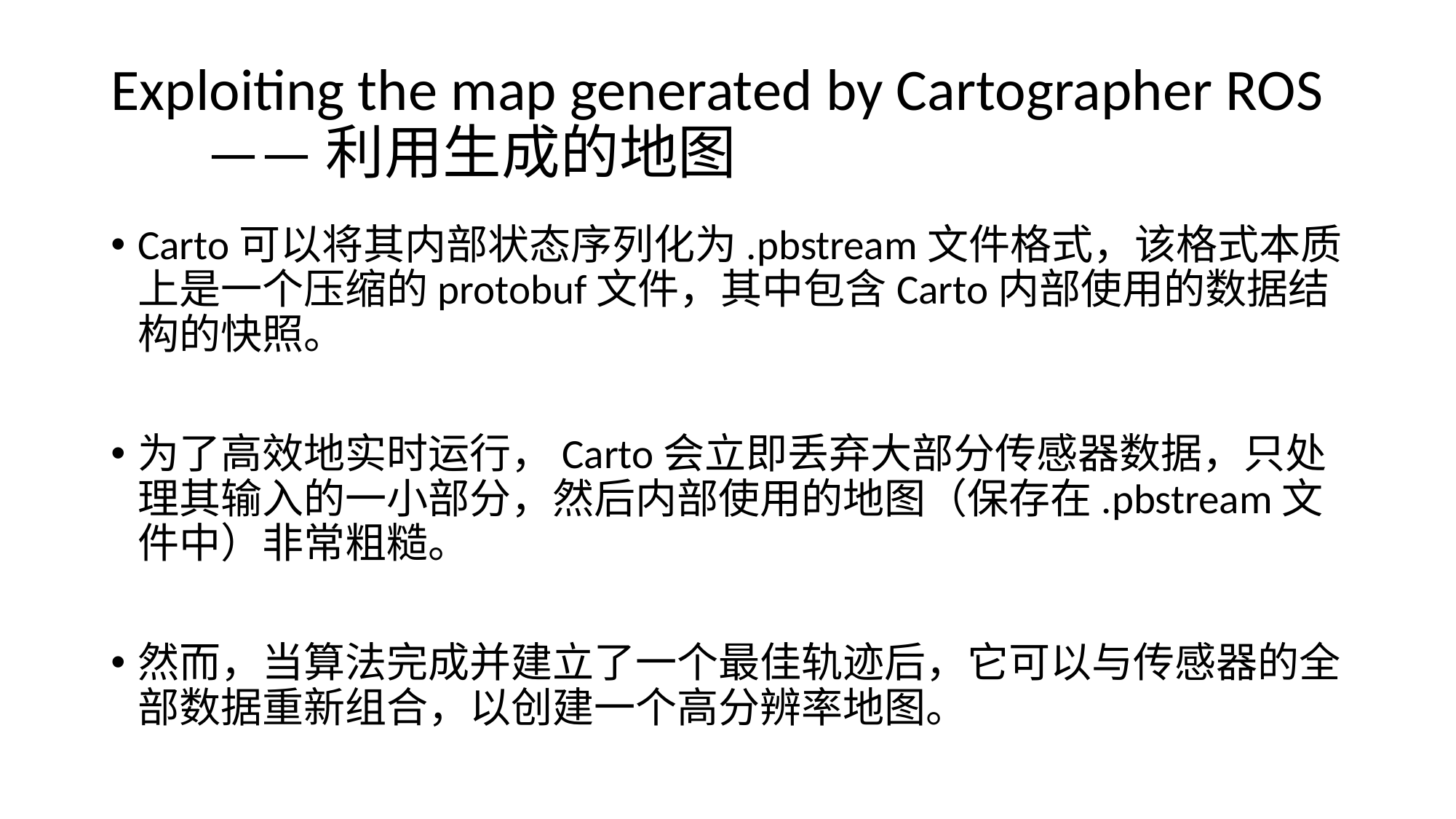

# Exploiting the map generated by Cartographer ROS ——利用生成的地图
Carto可以将其内部状态序列化为.pbstream文件格式，该格式本质上是一个压缩的protobuf文件，其中包含Carto内部使用的数据结构的快照。

为了高效地实时运行，Carto会立即丢弃大部分传感器数据，只处理其输入的一小部分，然后内部使用的地图（保存在.pbstream文件中）非常粗糙。

然而，当算法完成并建立了一个最佳轨迹后，它可以与传感器的全部数据重新组合，以创建一个高分辨率地图。